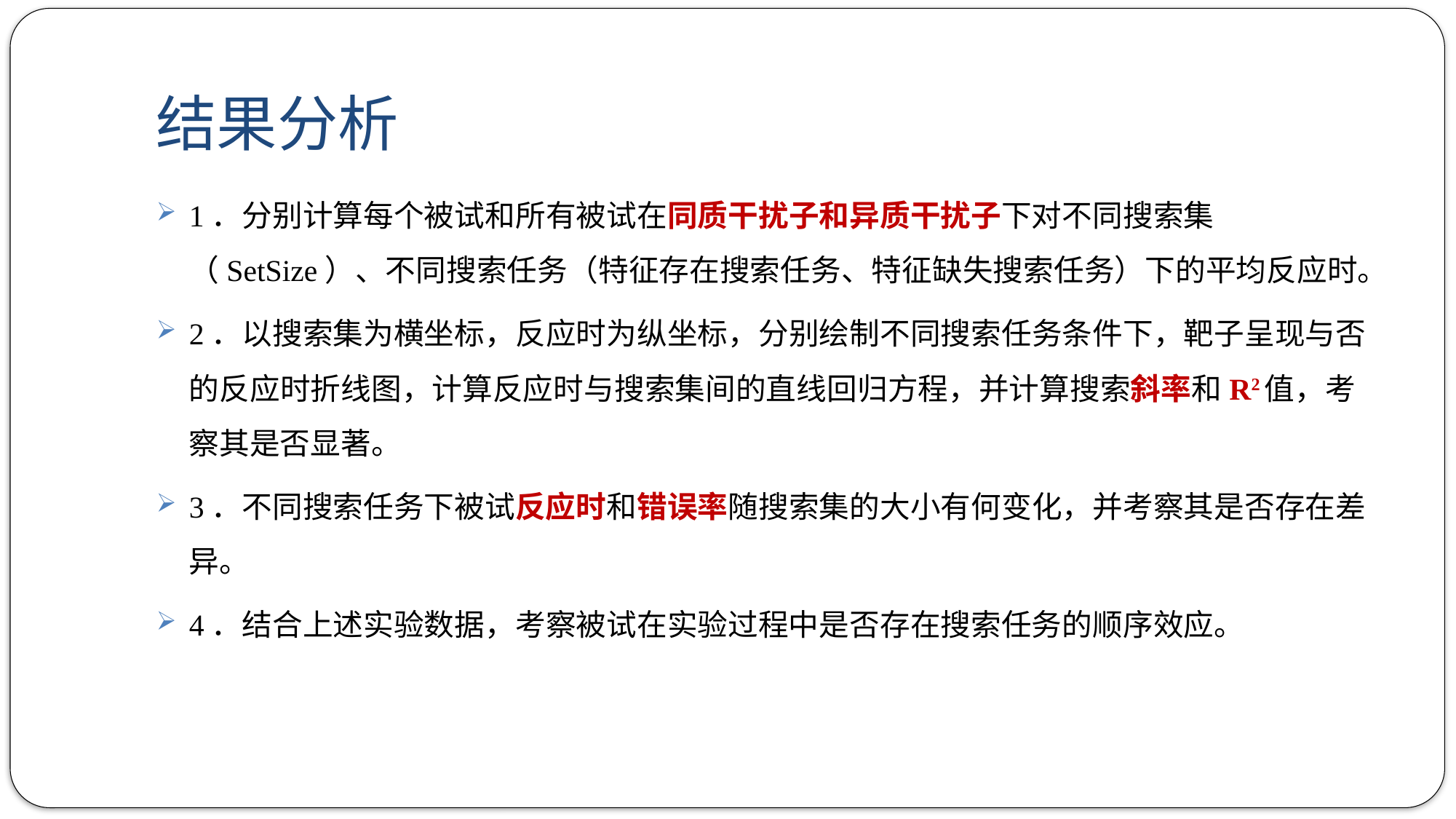

# 结果分析
1．分别计算每个被试和所有被试在同质干扰子和异质干扰子下对不同搜索集（SetSize）、不同搜索任务（特征存在搜索任务、特征缺失搜索任务）下的平均反应时。
2．以搜索集为横坐标，反应时为纵坐标，分别绘制不同搜索任务条件下，靶子呈现与否的反应时折线图，计算反应时与搜索集间的直线回归方程，并计算搜索斜率和R2值，考察其是否显著。
3．不同搜索任务下被试反应时和错误率随搜索集的大小有何变化，并考察其是否存在差异。
4．结合上述实验数据，考察被试在实验过程中是否存在搜索任务的顺序效应。